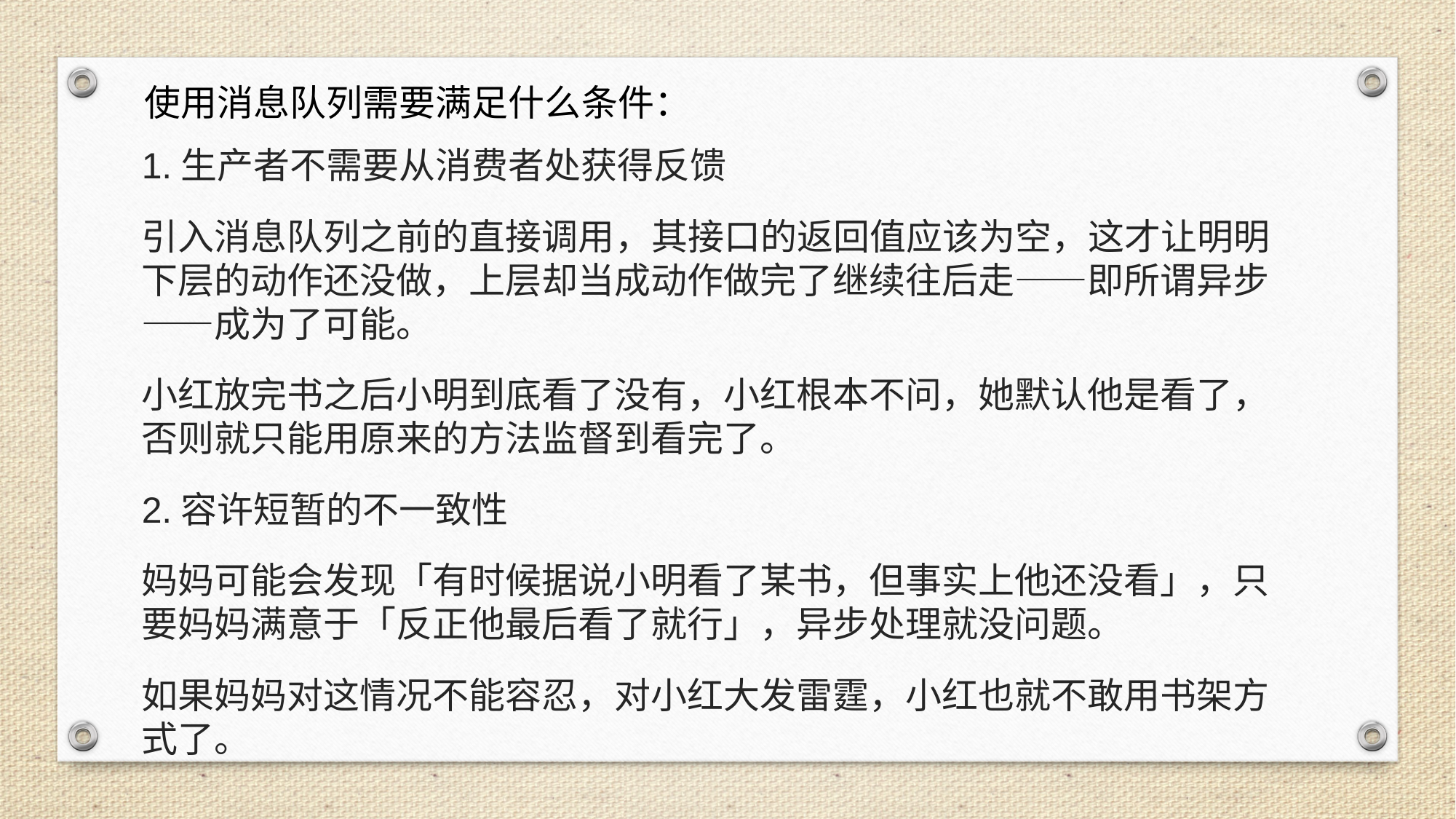

使用消息队列需要满足什么条件：
1.生产者不需要从消费者处获得反馈
引入消息队列之前的直接调用，其接口的返回值应该为空，这才让明明下层的动作还没做，上层却当成动作做完了继续往后走——即所谓异步——成为了可能。
小红放完书之后小明到底看了没有，小红根本不问，她默认他是看了，否则就只能用原来的方法监督到看完了。
2.容许短暂的不一致性
妈妈可能会发现「有时候据说小明看了某书，但事实上他还没看」，只要妈妈满意于「反正他最后看了就行」，异步处理就没问题。
如果妈妈对这情况不能容忍，对小红大发雷霆，小红也就不敢用书架方式了。